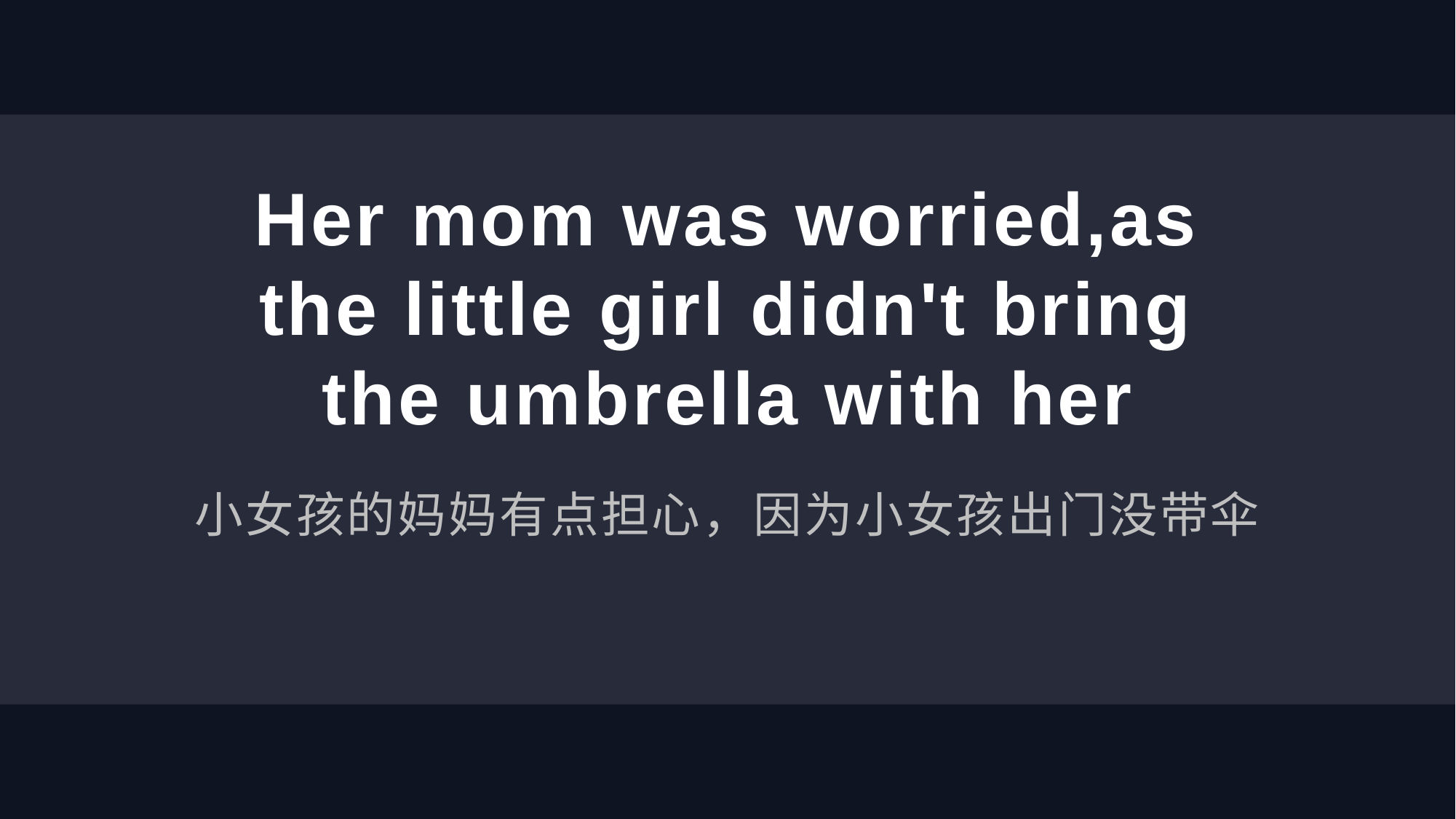

# Her mom was worried,as the little girl didn't bring the umbrella with her
小女孩的妈妈有点担心，因为小女孩出门没带伞